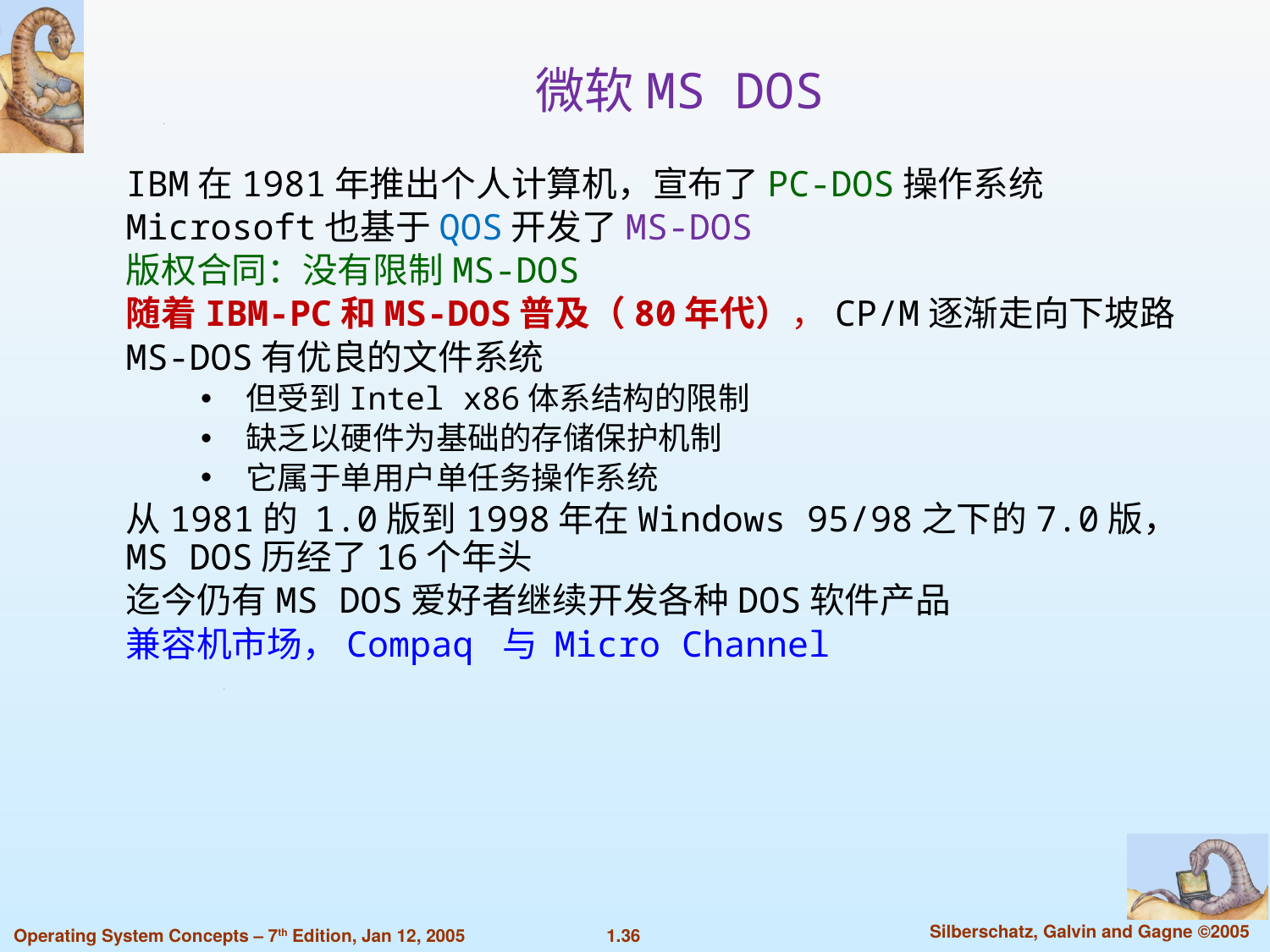

微软MS DOS
IBM在1981年推出个人计算机，宣布了PC-DOS操作系统
Microsoft也基于QOS开发了MS-DOS
版权合同：没有限制MS-DOS
随着IBM-PC和MS-DOS普及（80年代），CP/M逐渐走向下坡路
MS-DOS有优良的文件系统
但受到Intel x86体系结构的限制
缺乏以硬件为基础的存储保护机制
它属于单用户单任务操作系统
从1981的 1.0版到1998年在Windows 95/98之下的7.0版，MS DOS历经了16个年头
迄今仍有MS DOS爱好者继续开发各种DOS软件产品
兼容机市场，Compaq 与 Micro Channel